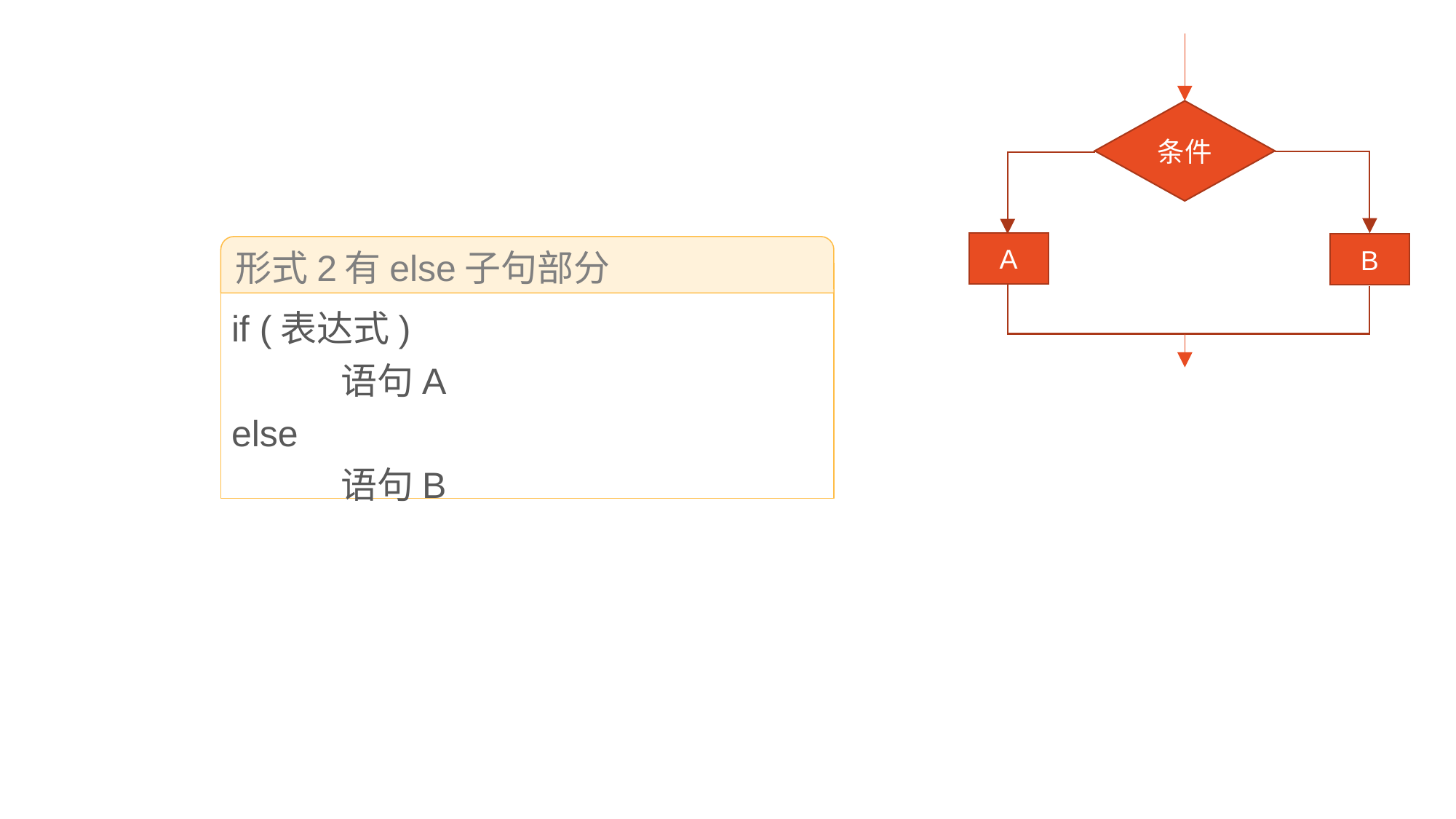

条件

A
B

形式2	有else子句部分
if (表达式)
	语句A
else
	语句B